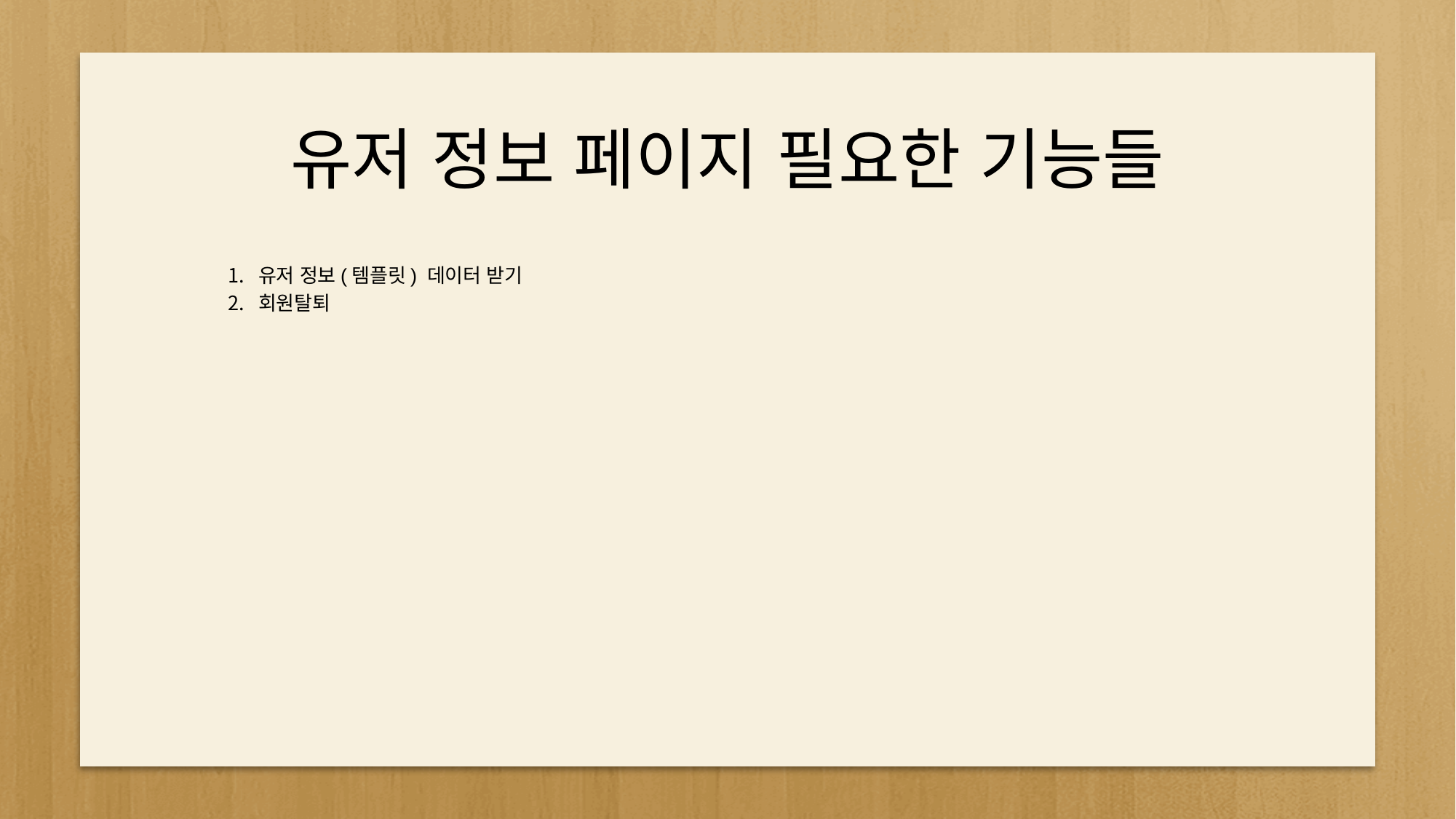

# 유저 정보 페이지 필요한 기능들
유저 정보(템플릿) 데이터 받기
회원탈퇴